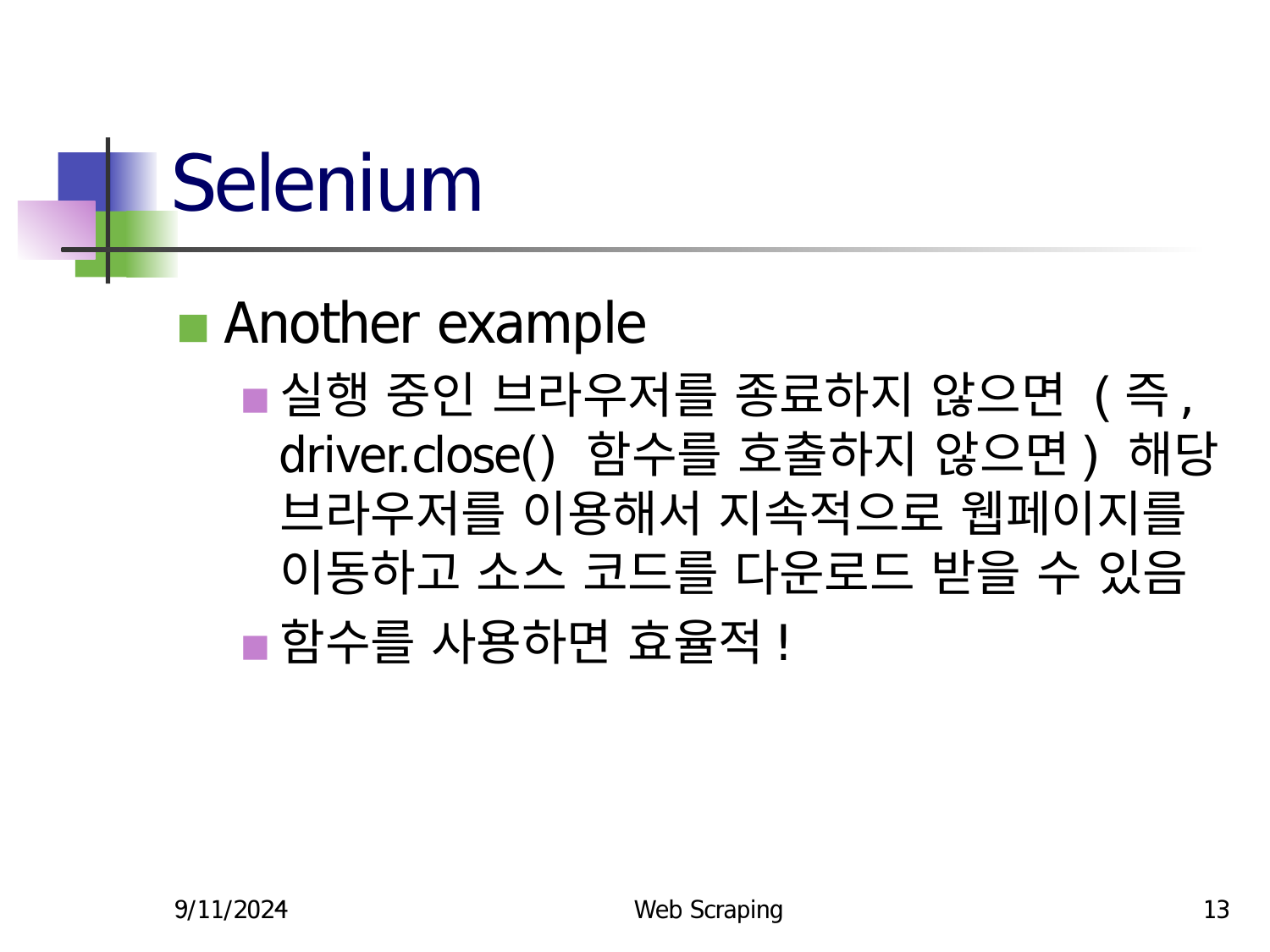

# Selenium
Another example
실행 중인 브라우저를 종료하지 않으면 (즉, driver.close() 함수를 호출하지 않으면) 해당 브라우저를 이용해서 지속적으로 웹페이지를 이동하고 소스 코드를 다운로드 받을 수 있음
함수를 사용하면 효율적!
9/11/2024
Web Scraping
13